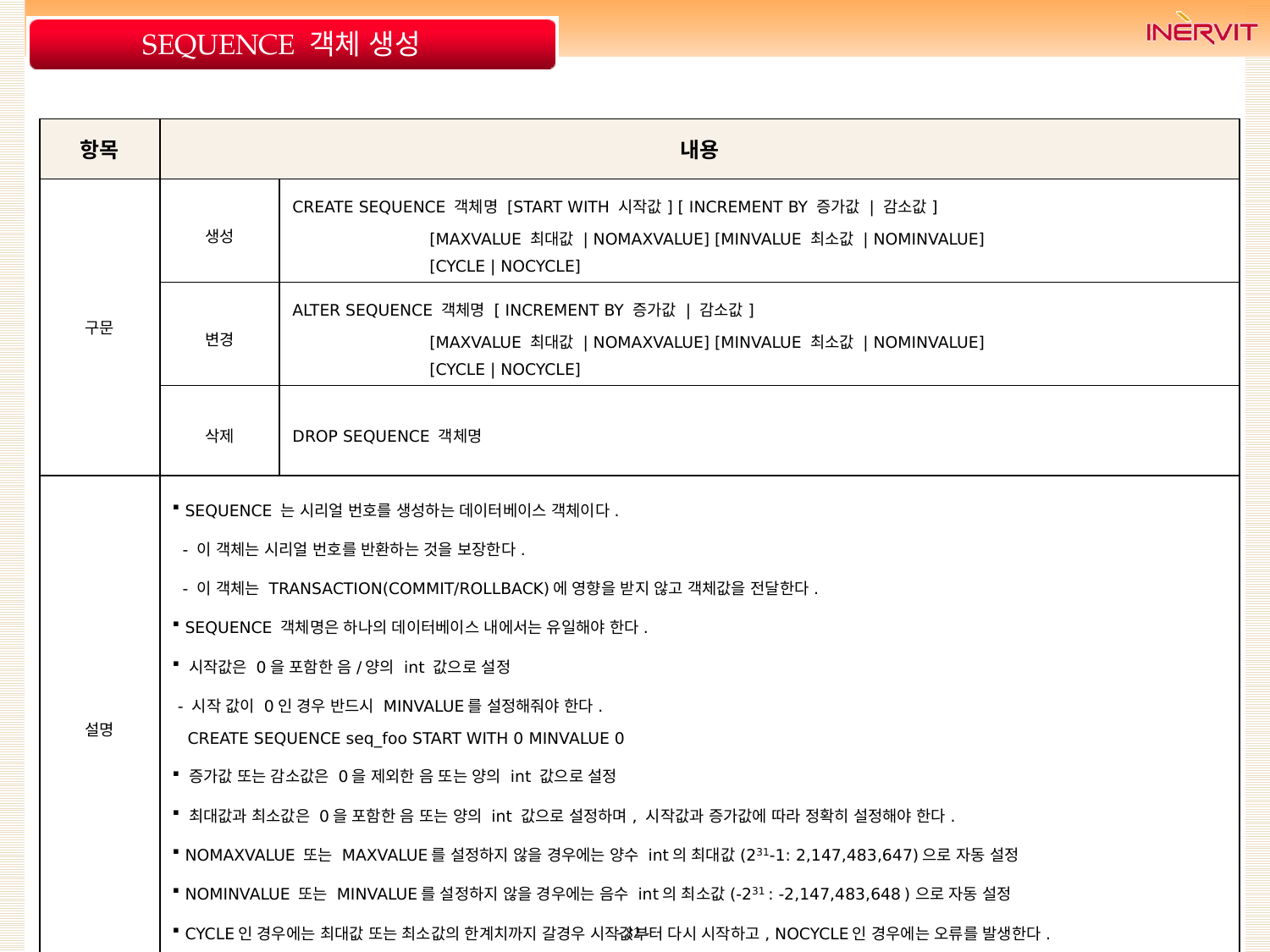

# SEQUENCE 객체 생성
| 항목 | 내용 |  |
| --- | --- | --- |
| 구문 | 생성 | CREATE SEQUENCE 객체명 [START WITH 시작값] [ INCREMENT BY 증가값 | 감소값] [MAXVALUE 최대값 | NOMAXVALUE] [MINVALUE 최소값 | NOMINVALUE] [CYCLE | NOCYCLE] |
|  | 변경 | ALTER SEQUENCE 객체명 [ INCREMENT BY 증가값 | 감소값] [MAXVALUE 최대값 | NOMAXVALUE] [MINVALUE 최소값 | NOMINVALUE] [CYCLE | NOCYCLE] |
|  | 삭제 | DROP SEQUENCE 객체명 |
| 설명 | SEQUENCE 는 시리얼 번호를 생성하는 데이터베이스 객체이다. - 이 객체는 시리얼 번호를 반환하는 것을 보장한다. - 이 객체는 TRANSACTION(COMMIT/ROLLBACK)에 영향을 받지 않고 객체값을 전달한다. SEQUENCE 객체명은 하나의 데이터베이스 내에서는 유일해야 한다. 시작값은 0을 포함한 음/양의 int 값으로 설정 - 시작 값이 0인 경우 반드시 MINVALUE를 설정해줘야 한다. CREATE SEQUENCE seq\_foo START WITH 0 MINVALUE 0 증가값 또는 감소값은 0을 제외한 음 또는 양의 int 값으로 설정 최대값과 최소값은 0을 포함한 음 또는 양의 int 값으로 설정하며, 시작값과 증가값에 따라 정확히 설정해야 한다. NOMAXVALUE 또는 MAXVALUE를 설정하지 않을 경우에는 양수 int의 최대값(231-1: 2,147,483,647)으로 자동 설정 NOMINVALUE 또는 MINVALUE를 설정하지 않을 경우에는 음수 int의 최소값(-231 : -2,147,483,648 ) 으로 자동 설정 CYCLE인 경우에는 최대값 또는 최소값의 한계치까지 갈경우 시작값부터 다시 시작하고, NOCYCLE인 경우에는 오류를 발생한다. (설정되지 않으면 NOCYCLE로 자동 설정) |  |
- 82 -